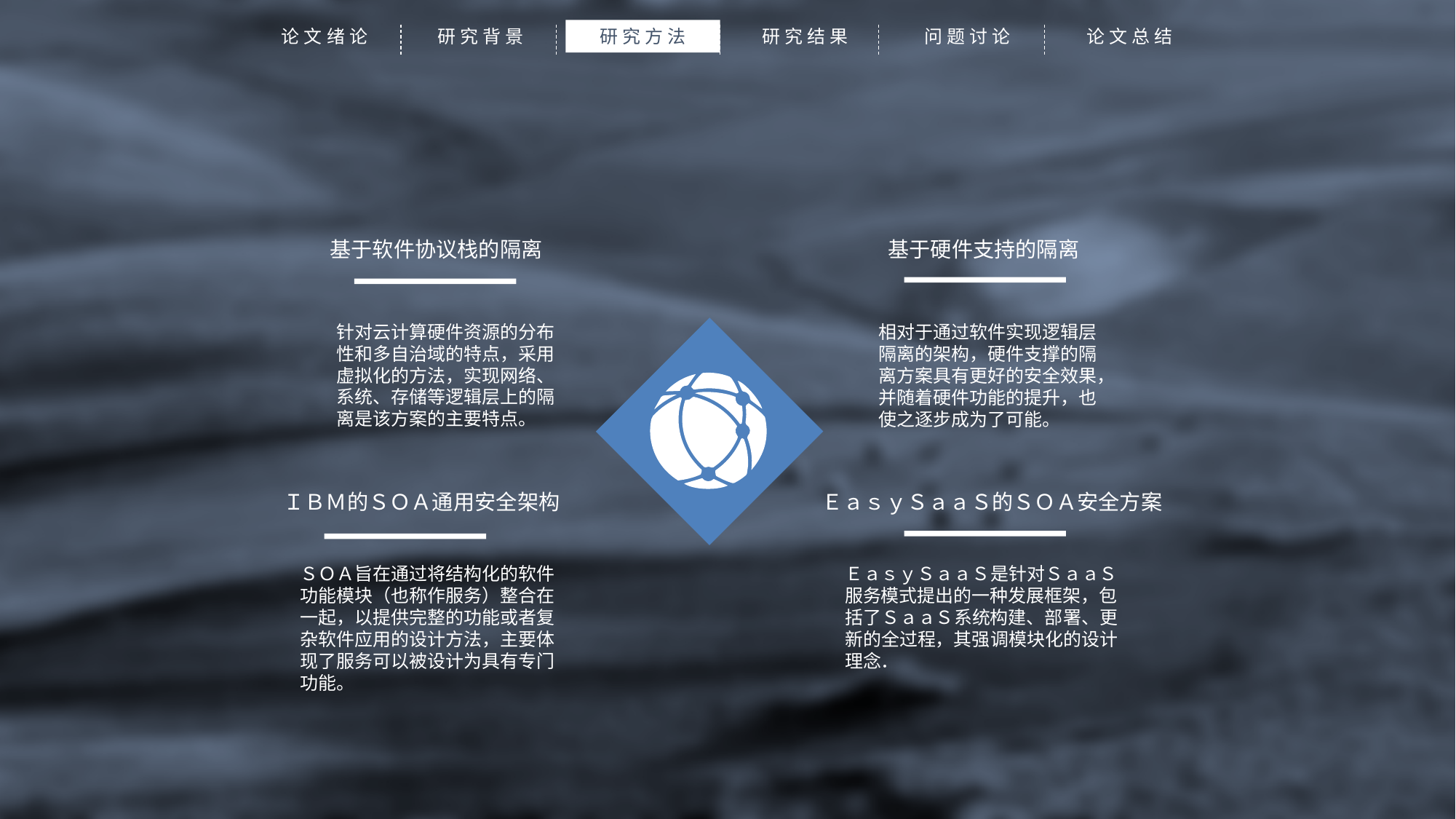

论文绪论
研究背景
研究方法
研究结果
问题讨论
论文总结
基于软件协议栈的隔离

基于硬件支持的隔离

针对云计算硬件资源的分布性和多自治域的特点，采用虚拟化的方法，实现网络、系统、存储等逻辑层上的隔离是该方案的主要特点。

相对于通过软件实现逻辑层隔离的架构，硬件支撑的隔离方案具有更好的安全效果，并随着硬件功能的提升，也使之逐步成为了可能。

　ＥａｓｙＳａａＳ的ＳＯＡ安全方案

ＩＢＭ的ＳＯＡ通用安全架构

ＳＯＡ旨在通过将结构化的软件功能模块（也称作服务）整合在一起，以提供完整的功能或者复杂软件应用的设计方法，主要体现了服务可以被设计为具有专门功能。
ＥａｓｙＳａａＳ是针对ＳａａＳ服务模式提出的一种发展框架，包括了ＳａａＳ系统构建、部署、更新的全过程，其强调模块化的设计理念．